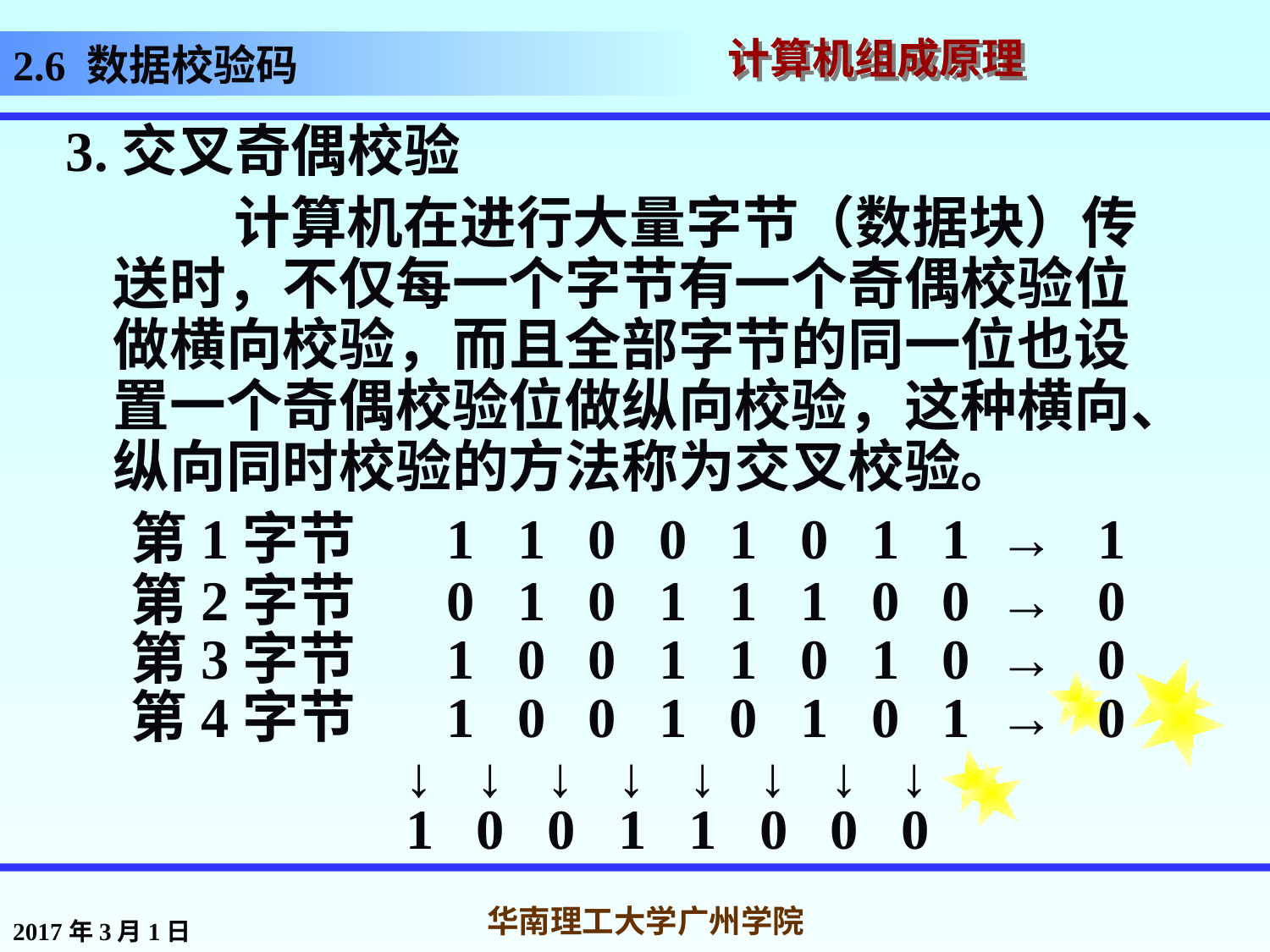

# 2.6 数据校验码
3.交叉奇偶校验
            计算机在进行大量字节（数据块）传送时，不仅每一个字节有一个奇偶校验位做横向校验，而且全部字节的同一位也设置一个奇偶校验位做纵向校验，这种横向、纵向同时校验的方法称为交叉校验。
    第1字节      1   1   0   0   1   0   1   1  →   1
    第2字节      0   1   0   1   1   1   0   0  →   0
    第3字节      1   0   0   1   1   0   1   0  →   0
    第4字节      1   0   0   1   0   1   0   1  →   0
                        ↓   ↓   ↓   ↓   ↓   ↓   ↓   ↓
                        1   0   0   1   1   0   0   0
2017年3月1日
华南理工大学广州学院